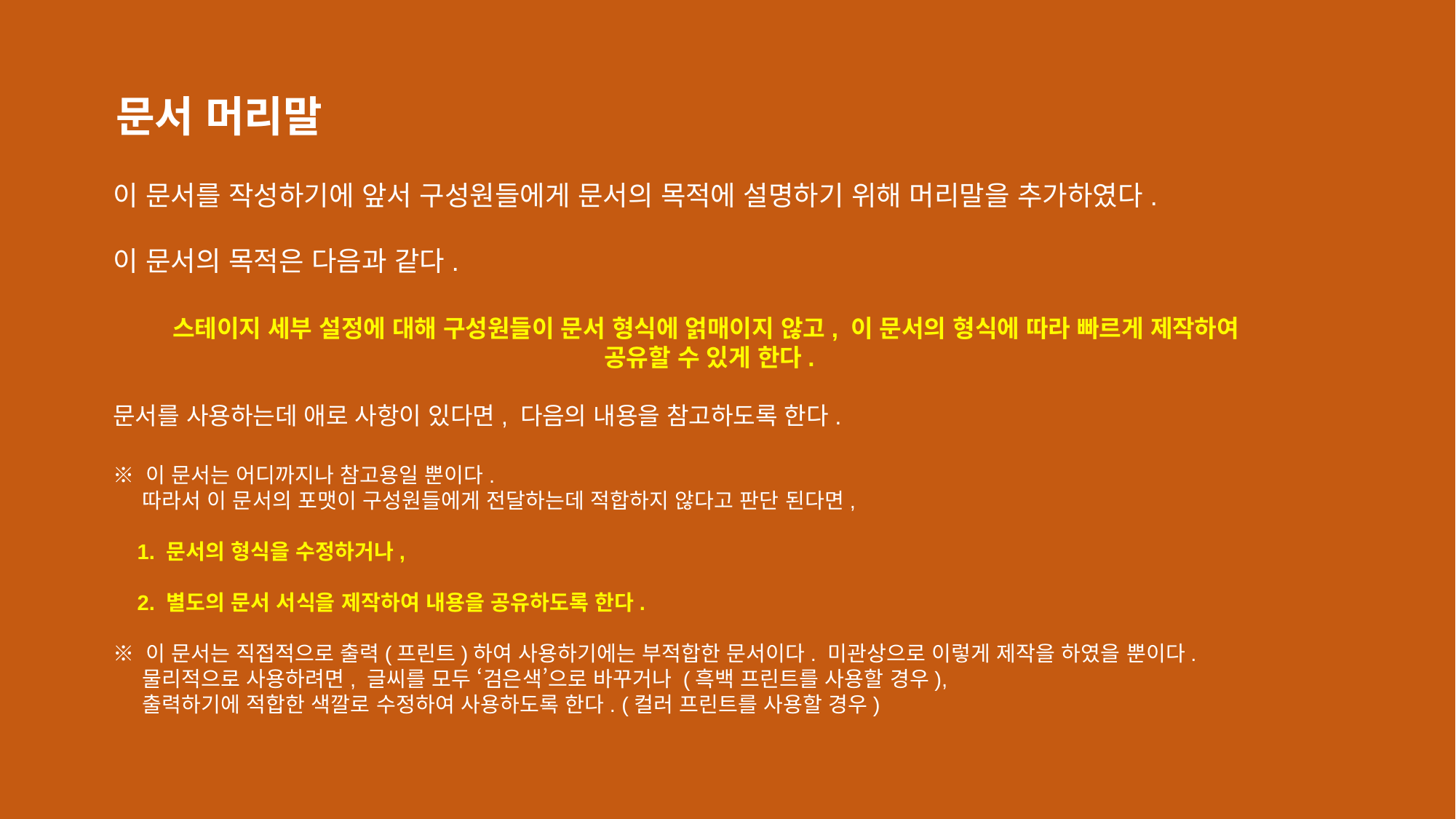

문서 머리말
이 문서를 작성하기에 앞서 구성원들에게 문서의 목적에 설명하기 위해 머리말을 추가하였다.

이 문서의 목적은 다음과 같다.

스테이지 세부 설정에 대해 구성원들이 문서 형식에 얽매이지 않고, 이 문서의 형식에 따라 빠르게 제작하여
공유할 수 있게 한다.

문서를 사용하는데 애로 사항이 있다면, 다음의 내용을 참고하도록 한다.
※ 이 문서는 어디까지나 참고용일 뿐이다.
    따라서 이 문서의 포맷이 구성원들에게 전달하는데 적합하지 않다고 판단 된다면,
    1. 문서의 형식을 수정하거나,

    2. 별도의 문서 서식을 제작하여 내용을 공유하도록 한다.

※ 이 문서는 직접적으로 출력(프린트)하여 사용하기에는 부적합한 문서이다. 미관상으로 이렇게 제작을 하였을 뿐이다.
    물리적으로 사용하려면, 글씨를 모두 ‘검은색’으로 바꾸거나 (흑백 프린트를 사용할 경우),
    출력하기에 적합한 색깔로 수정하여 사용하도록 한다. (컬러 프린트를 사용할 경우)